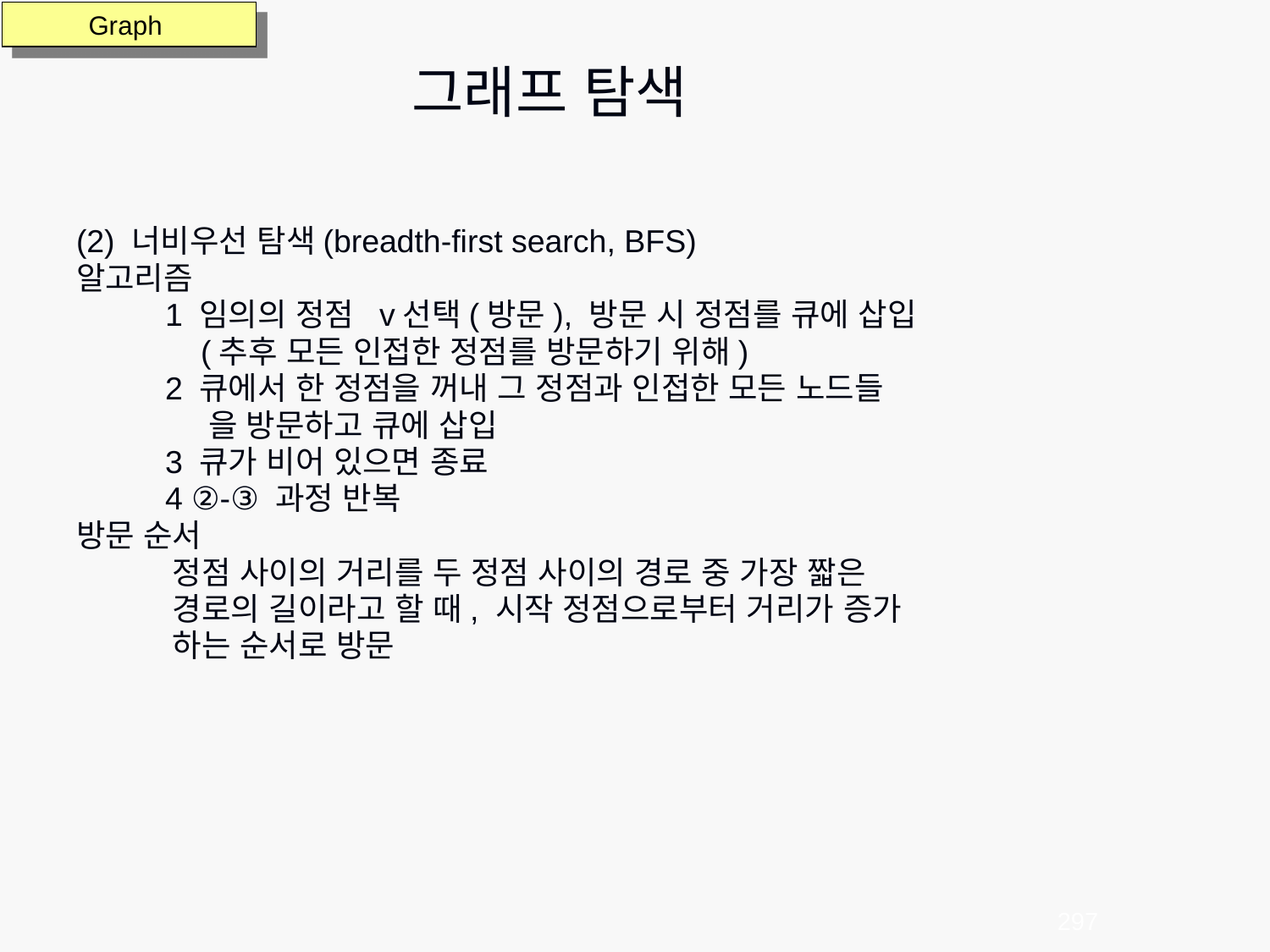

그래프 탐색
(2) 너비우선 탐색(breadth-first search, BFS)
알고리즘
          1 임의의 정점  v선택(방문), 방문 시 정점를 큐에 삽입
              (추후 모든 인접한 정점를 방문하기 위해)
          2 큐에서 한 정점을 꺼내 그 정점과 인접한 모든 노드들
              을 방문하고 큐에 삽입
          3 큐가 비어 있으면 종료
          4 ②-③ 과정 반복
방문 순서
          정점 사이의 거리를 두 정점 사이의 경로 중 가장 짧은
          경로의 길이라고 할 때, 시작 정점으로부터 거리가 증가
          하는 순서로 방문
Graph
297